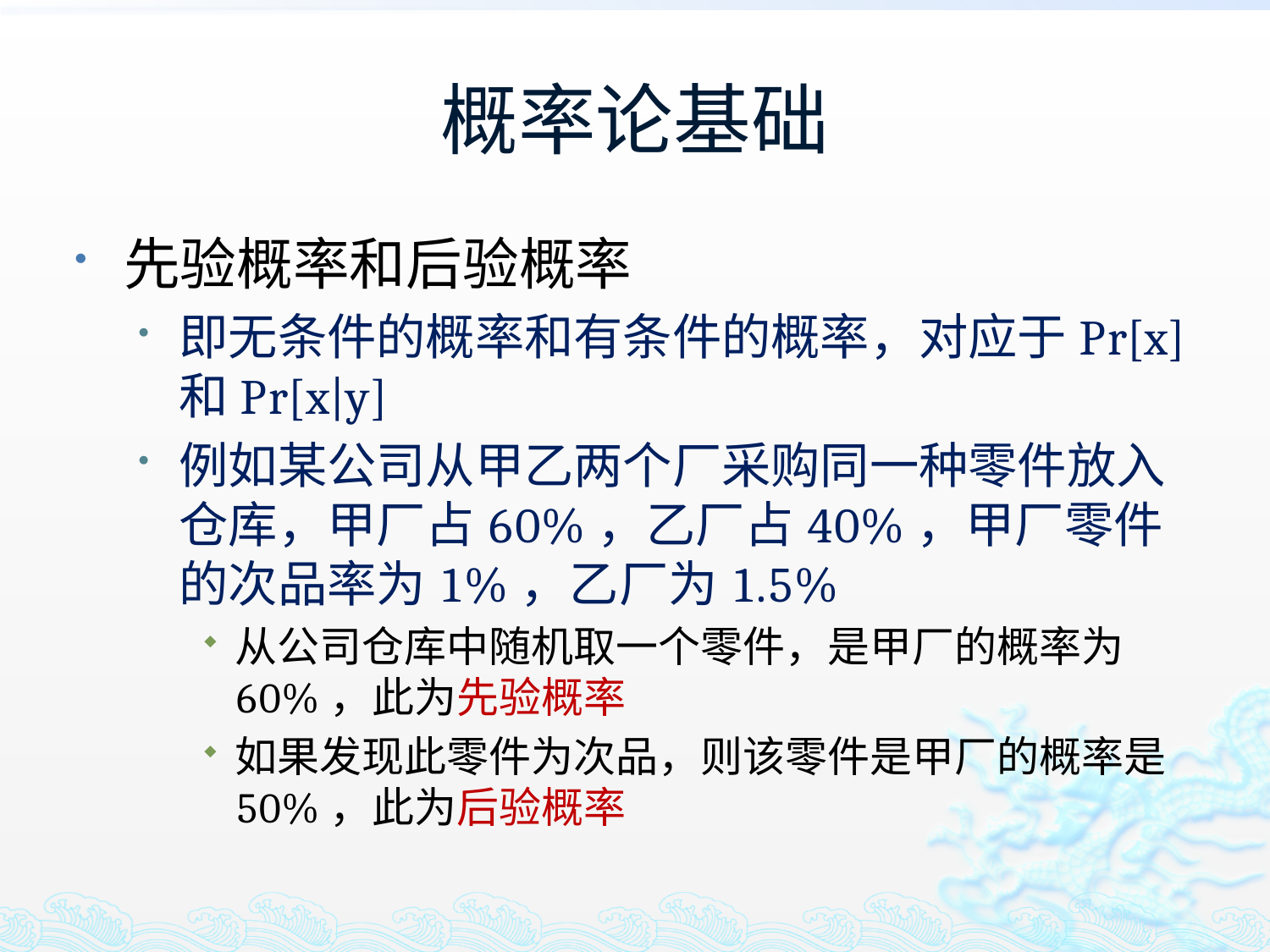

# 概率论基础
先验概率和后验概率
即无条件的概率和有条件的概率，对应于Pr[x]和Pr[x|y]
例如某公司从甲乙两个厂采购同一种零件放入仓库，甲厂占60%，乙厂占40%，甲厂零件的次品率为1%，乙厂为1.5%
从公司仓库中随机取一个零件，是甲厂的概率为60%，此为先验概率
如果发现此零件为次品，则该零件是甲厂的概率是50%，此为后验概率